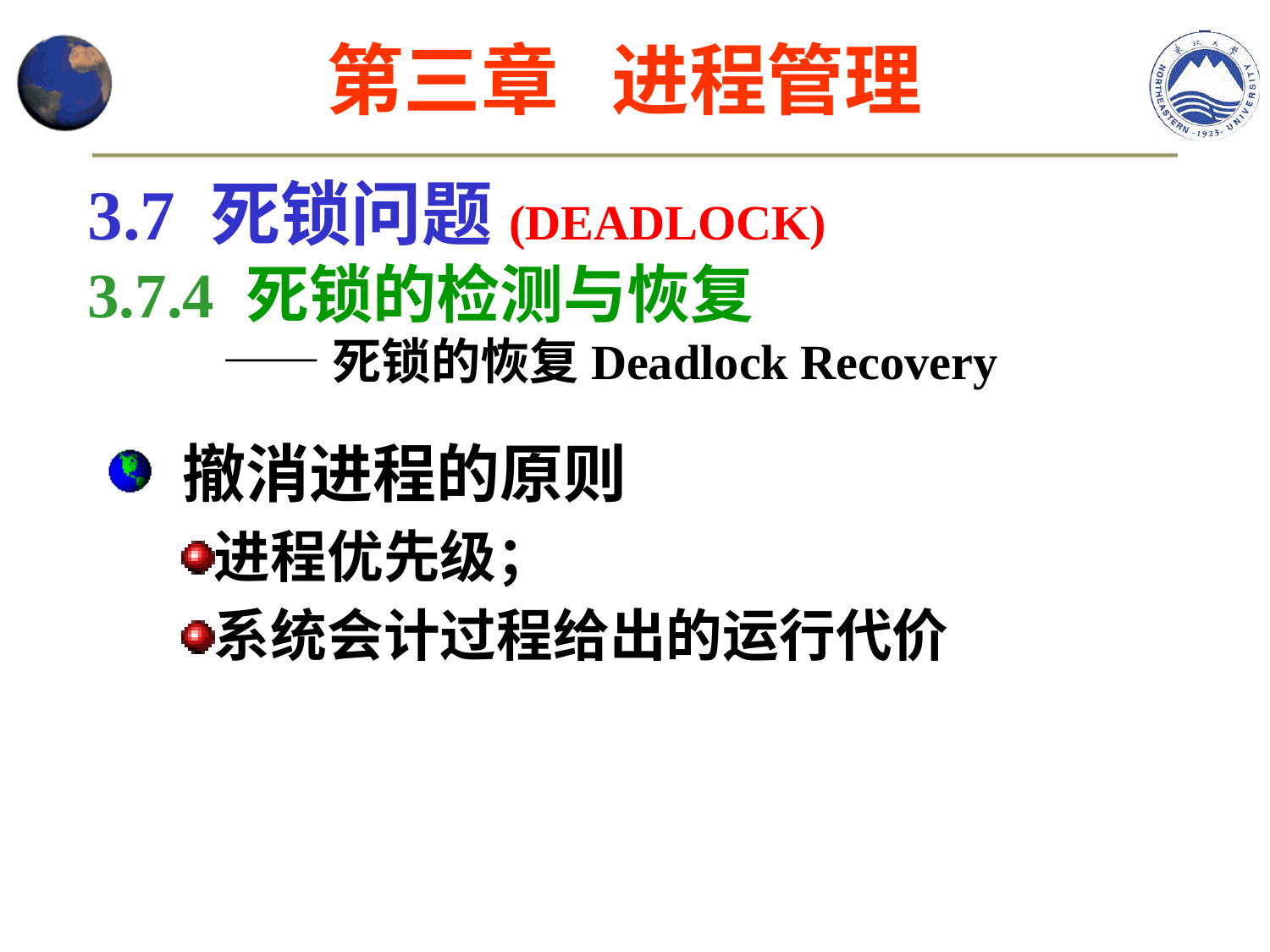

第三章   进程管理
3.7 死锁问题(DEADLOCK)
3.7.4 死锁的检测与恢复
            ——死锁的恢复Deadlock Recovery
 撤消进程的原则
进程优先级；
系统会计过程给出的运行代价